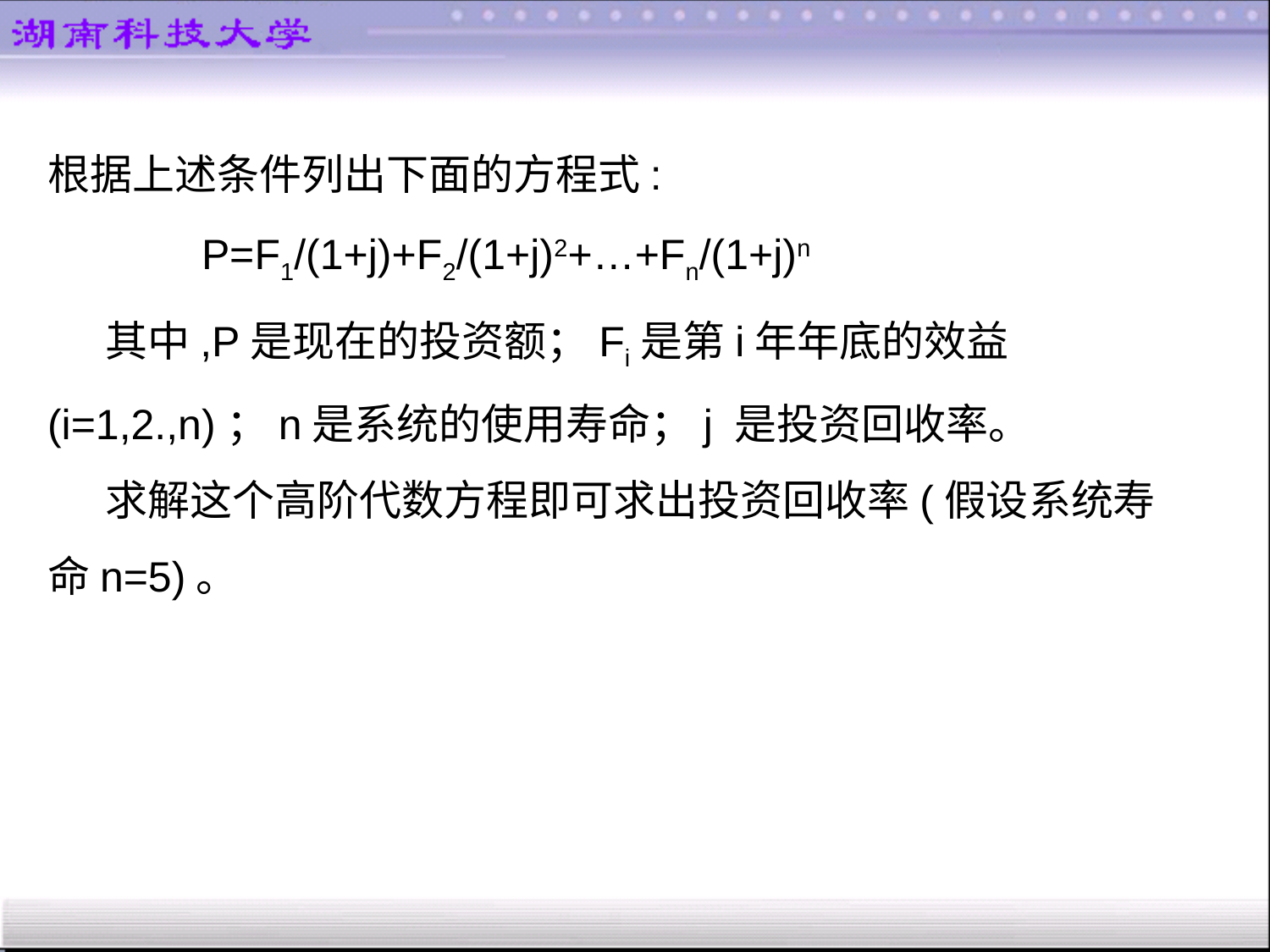

根据上述条件列出下面的方程式:
             P=F1/(1+j)+F2/(1+j)2+…+Fn/(1+j)n
     其中,P是现在的投资额；Fi是第i年年底的效益(i=1,2.,n)；n是系统的使用寿命；j 是投资回收率。
     求解这个高阶代数方程即可求出投资回收率(假设系统寿命n=5)。